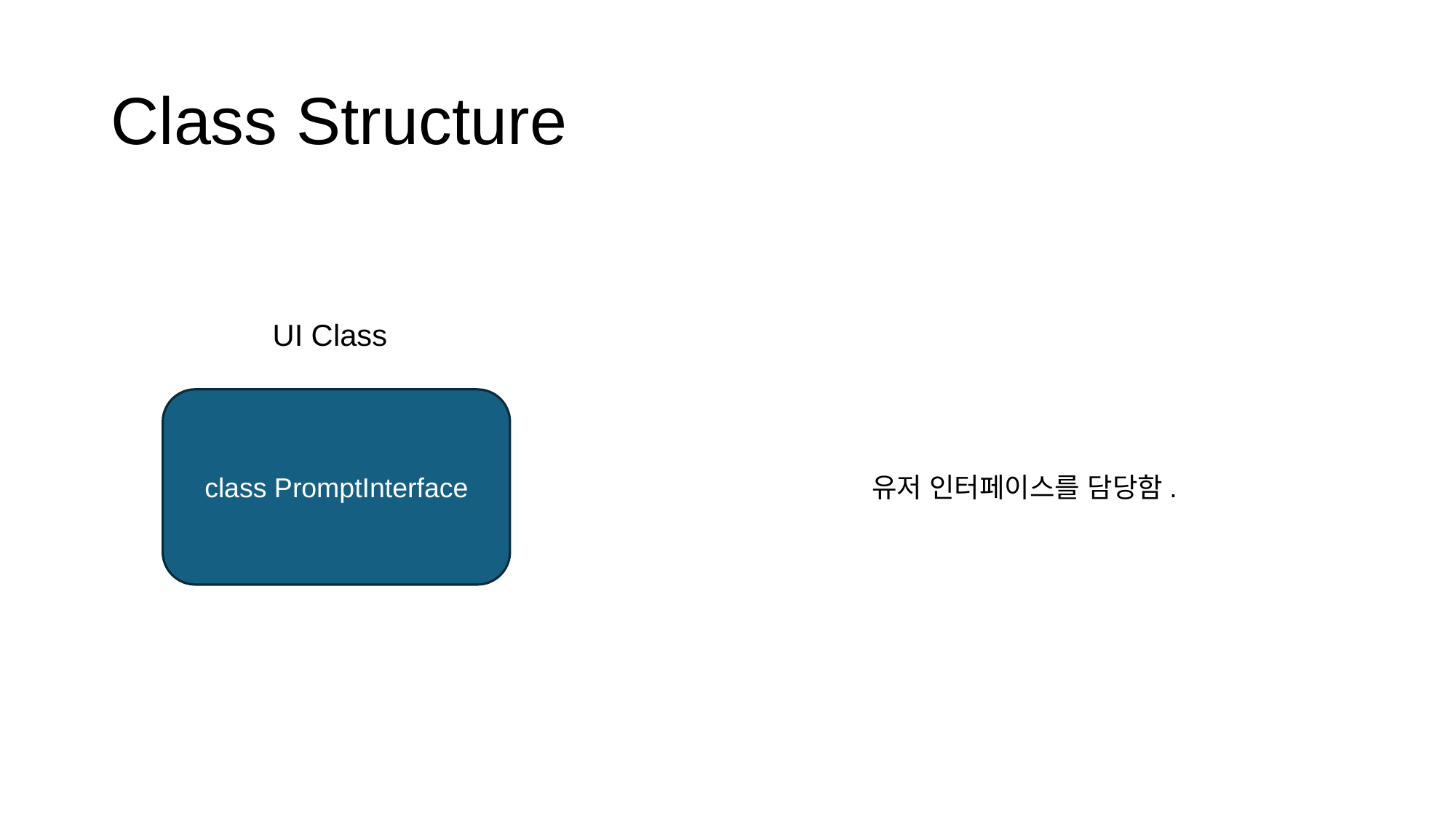

# Class Structure
UI Class
class PromptInterface
유저 인터페이스를 담당함.